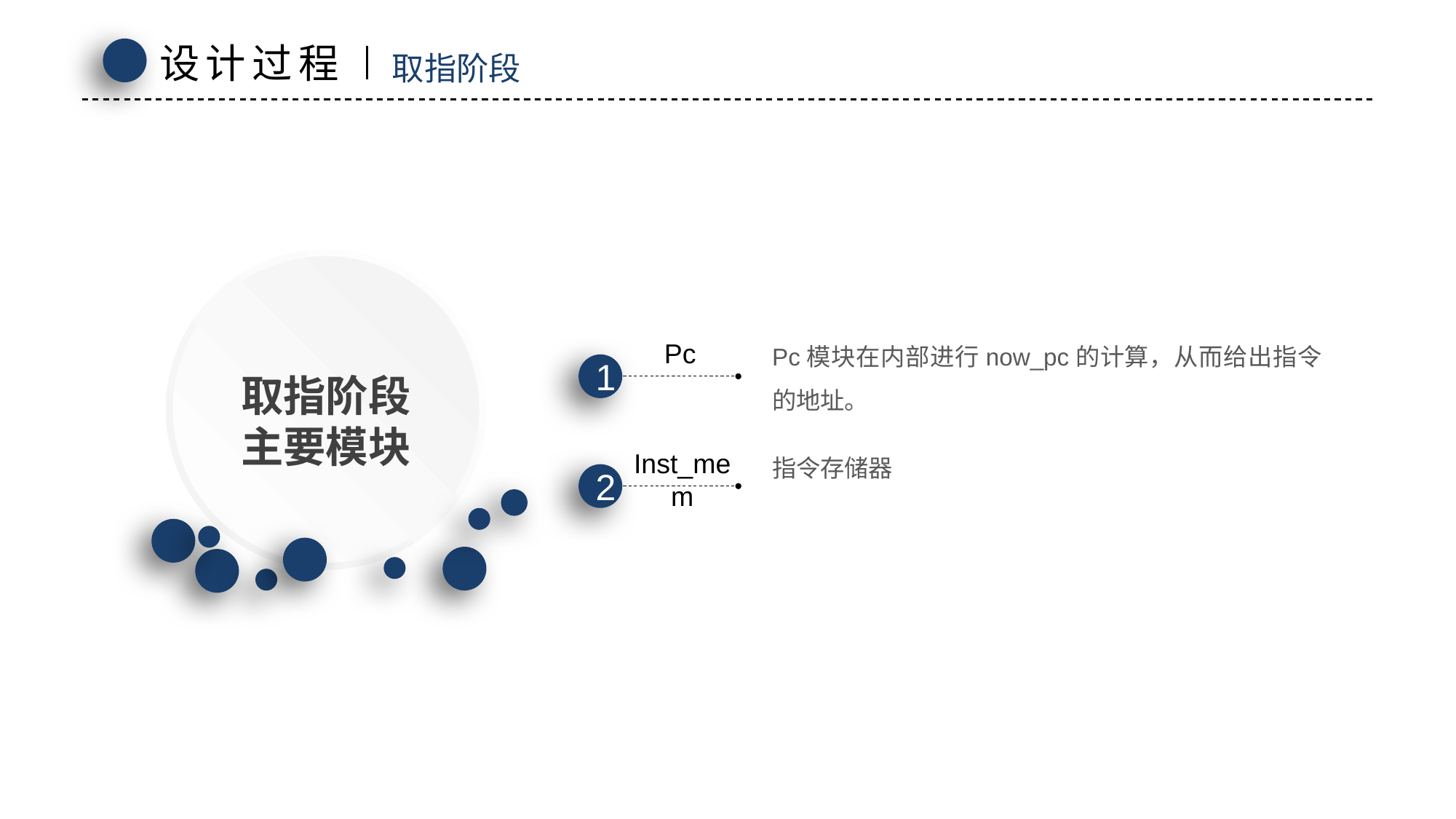

设计过程

取指阶段

Pc模块在内部进行now_pc的计算，从而给出指令的地址。
Pc
1
Inst_mem
指令存储器
2
取指阶段
主要模块